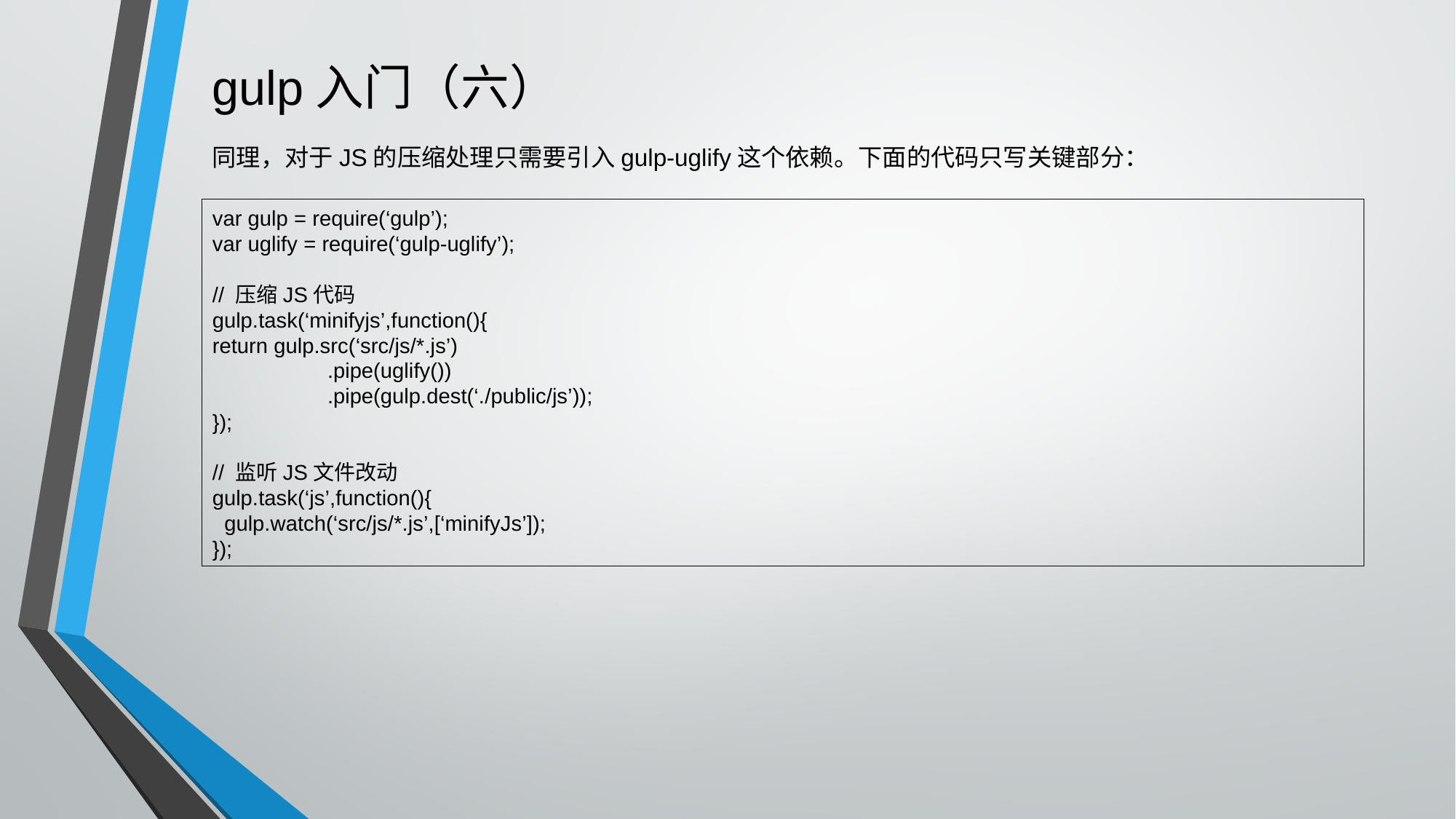

gulp入门（六）

同理，对于JS的压缩处理只需要引入gulp-uglify这个依赖。下面的代码只写关键部分：
var gulp = require(‘gulp’);
var uglify = require(‘gulp-uglify’);

// 压缩JS代码
gulp.task(‘minifyjs’,function(){
return gulp.src(‘src/js/*.js’)
	 .pipe(uglify())
	 .pipe(gulp.dest(‘./public/js’));
});

// 监听JS文件改动
gulp.task(‘js’,function(){
  gulp.watch(‘src/js/*.js’,[‘minifyJs’]);
});